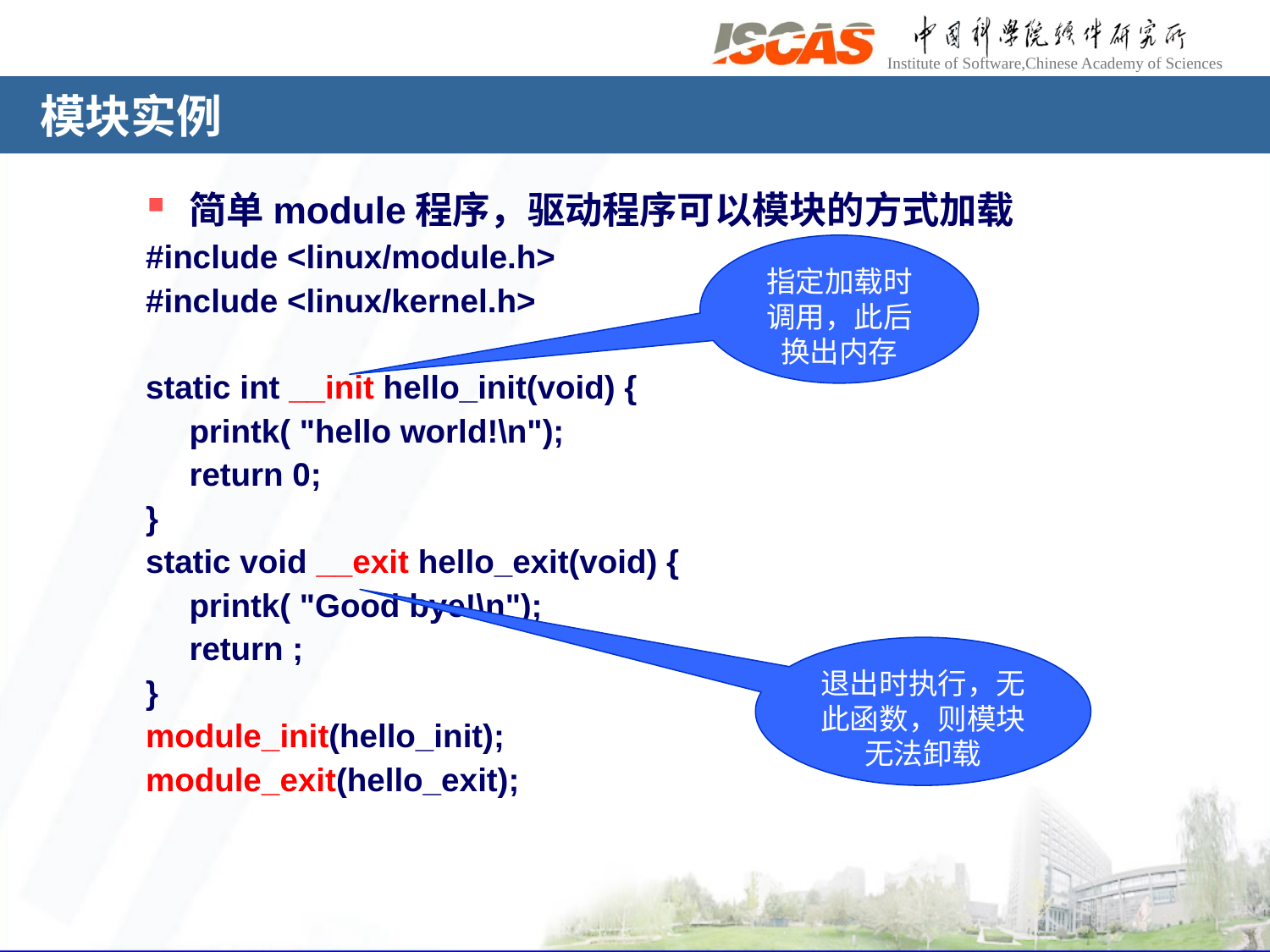

# 模块实例
简单module程序，驱动程序可以模块的方式加载
#include <linux/module.h>
#include <linux/kernel.h>

static int __init hello_init(void) {
  	printk( "hello world!\n");
  	return 0;
}
static void __exit hello_exit(void) {
  	printk( "Good bye!\n");
  	return ;
}
module_init(hello_init);
module_exit(hello_exit);
指定加载时调用，此后换出内存
退出时执行，无此函数，则模块无法卸载